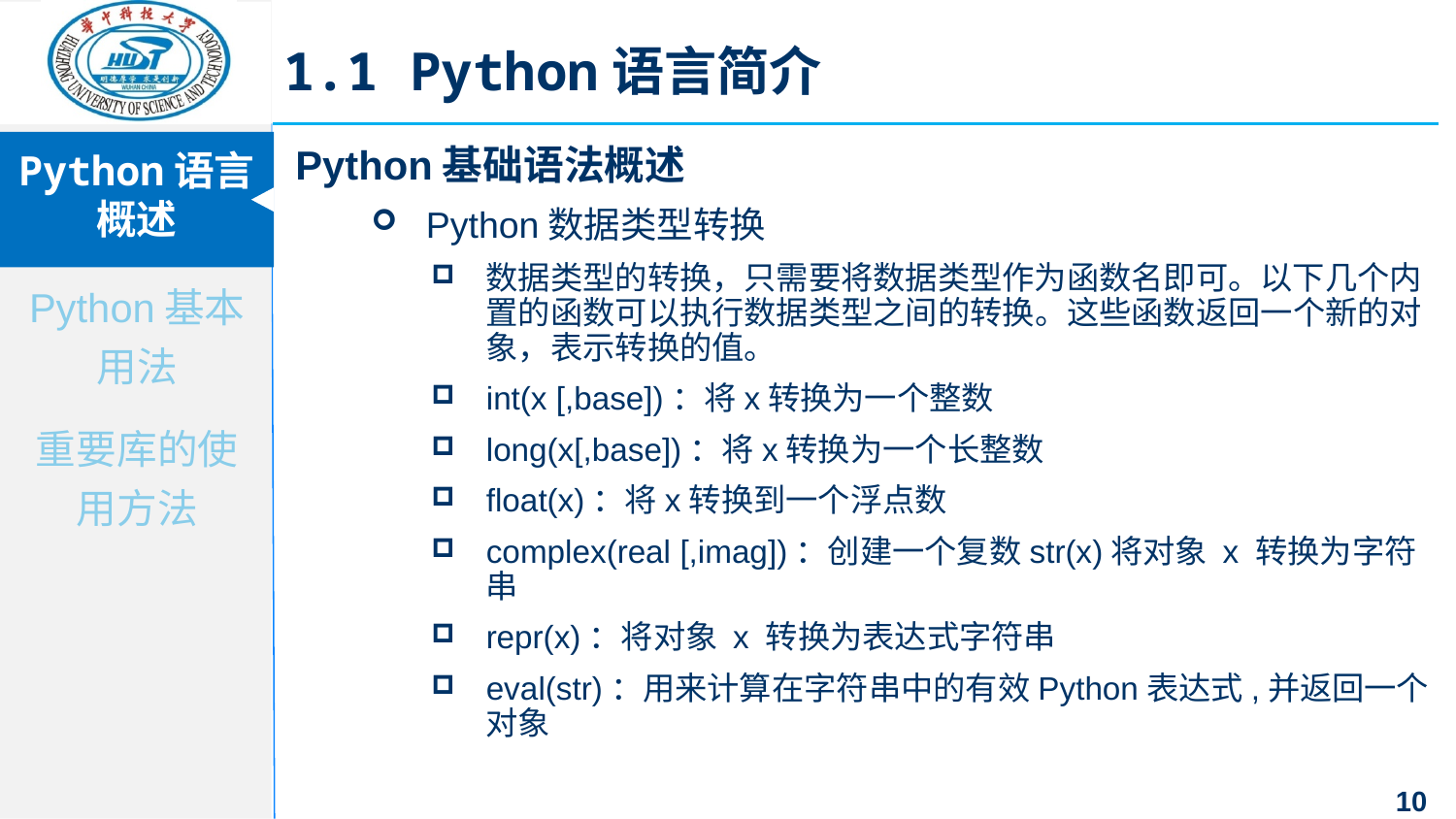

1.1 Python语言简介
Python基础语法概述
Python数据类型转换
数据类型的转换，只需要将数据类型作为函数名即可。以下几个内置的函数可以执行数据类型之间的转换。这些函数返回一个新的对象，表示转换的值。
int(x [,base])：将x转换为一个整数
long(x[,base])：将x转换为一个长整数
float(x)：将x转换到一个浮点数
complex(real [,imag])：创建一个复数str(x)将对象 x 转换为字符串
repr(x)：将对象 x 转换为表达式字符串
eval(str)：用来计算在字符串中的有效Python表达式,并返回一个对象